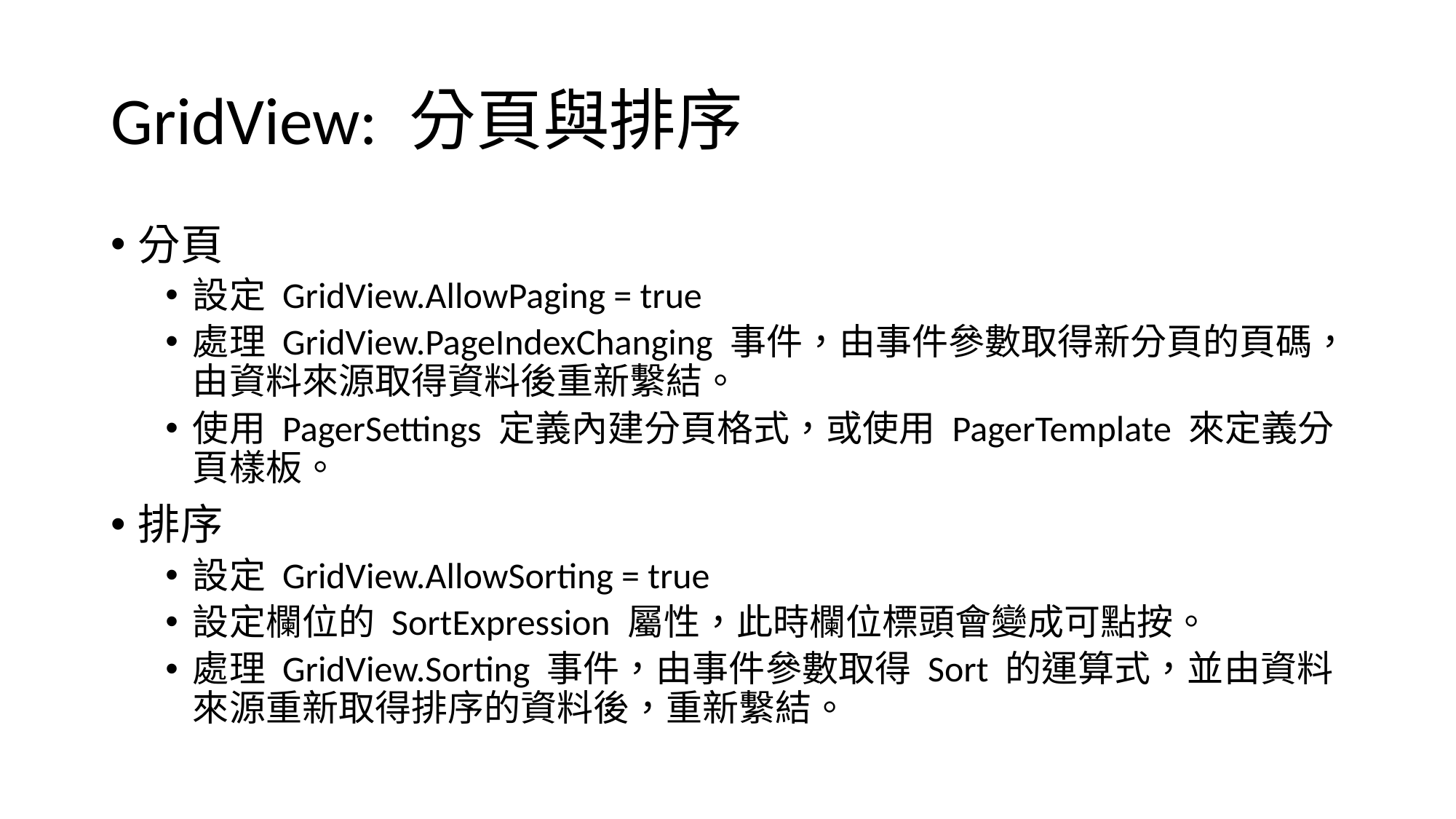

# GridView: 分頁與排序
分頁
設定 GridView.AllowPaging = true
處理 GridView.PageIndexChanging 事件，由事件參數取得新分頁的頁碼，由資料來源取得資料後重新繫結。
使用 PagerSettings 定義內建分頁格式，或使用 PagerTemplate 來定義分頁樣板。
排序
設定 GridView.AllowSorting = true
設定欄位的 SortExpression 屬性，此時欄位標頭會變成可點按。
處理 GridView.Sorting 事件，由事件參數取得 Sort 的運算式，並由資料來源重新取得排序的資料後，重新繫結。